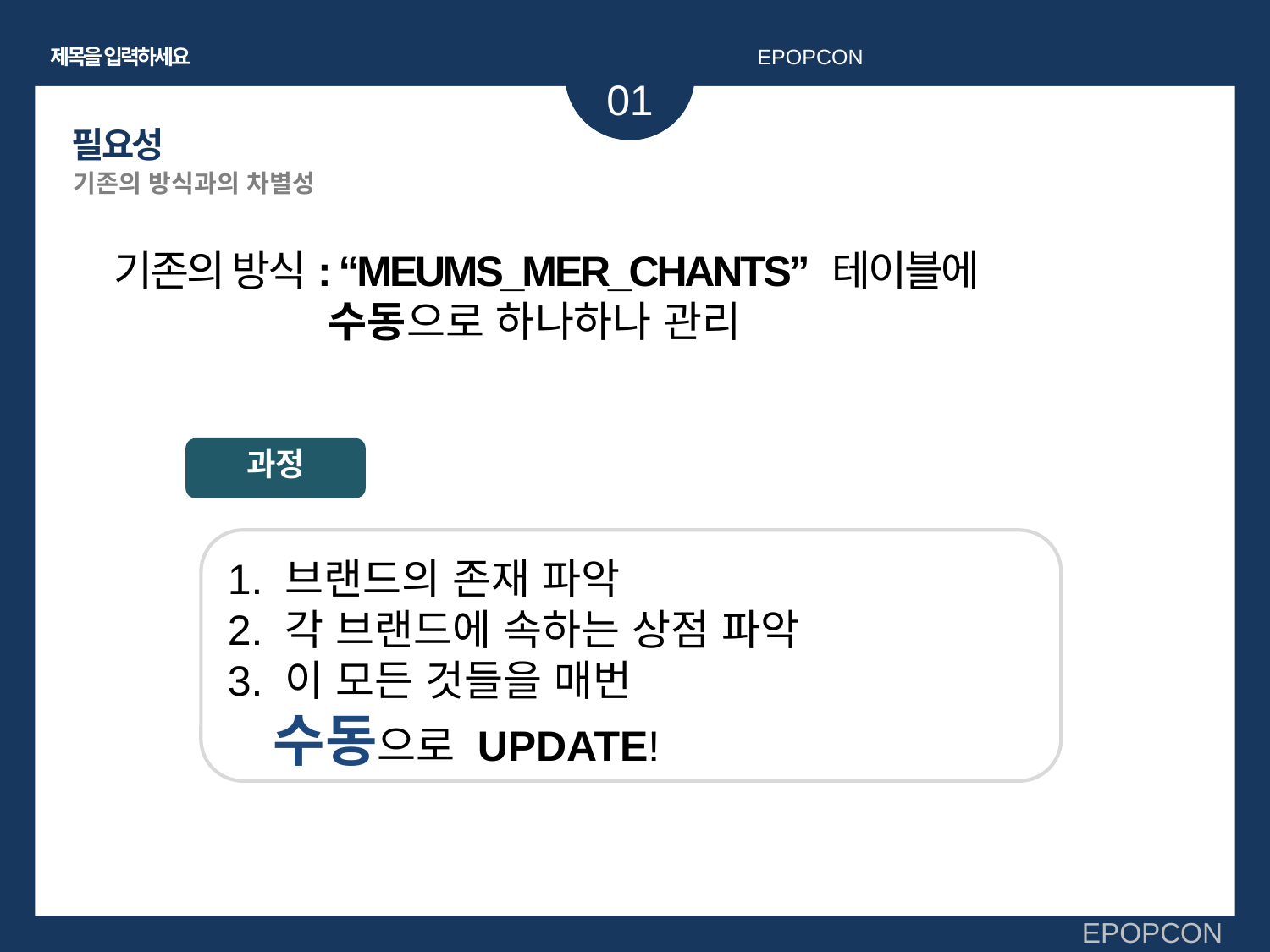

제목을 입력하세요
EPOPCON
01

필요성

기존의 방식과의 차별성
  기존의 방식: “MEUMS_MER_CHANTS” 테이블에
	           수동으로 하나하나 관리

과정

1. 브랜드의 존재 파악
2. 각 브랜드에 속하는 상점 파악
3. 이 모든 것들을 매번
   수동으로 UPDATE!
목표
EPOPCON